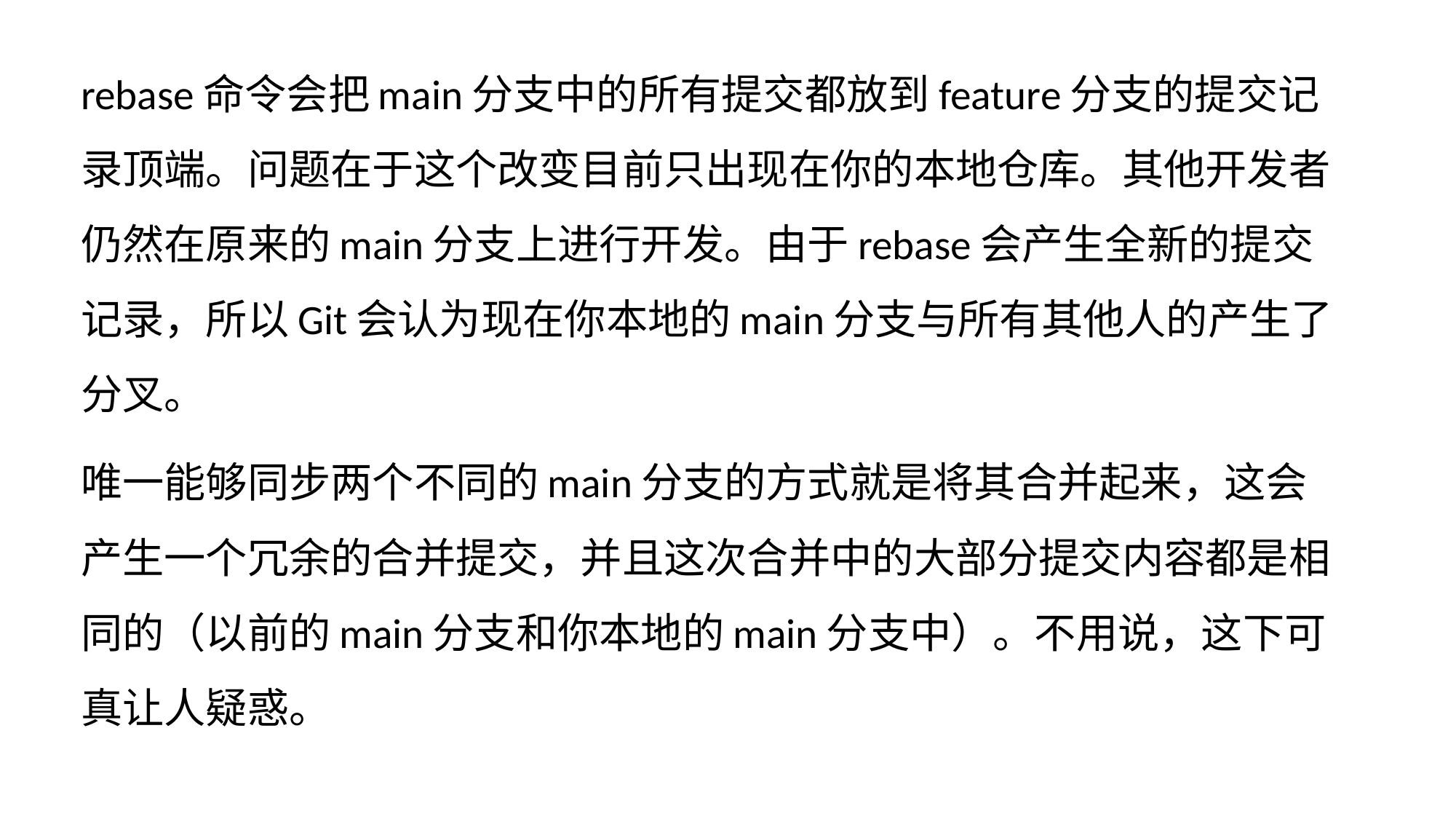

rebase命令会把main分支中的所有提交都放到feature分支的提交记录顶端。问题在于这个改变目前只出现在你的本地仓库。其他开发者仍然在原来的main分支上进行开发。由于rebase会产生全新的提交记录，所以Git会认为现在你本地的main分支与所有其他人的产生了分叉。
唯一能够同步两个不同的main分支的方式就是将其合并起来，这会产生一个冗余的合并提交，并且这次合并中的大部分提交内容都是相同的（以前的main分支和你本地的main分支中）。不用说，这下可真让人疑惑。